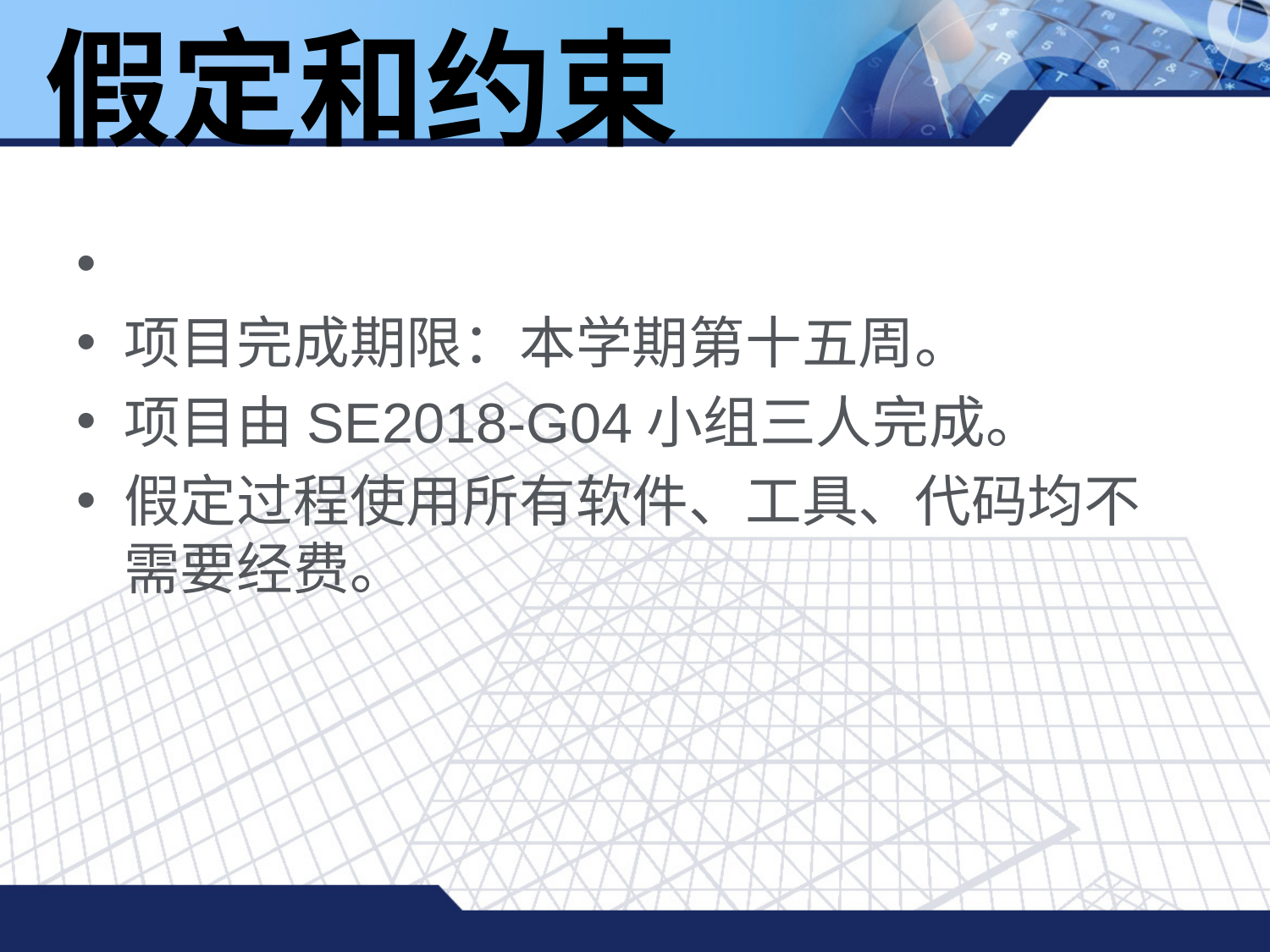

假定和约束

项目完成期限：本学期第十五周。
项目由SE2018-G04小组三人完成。
假定过程使用所有软件、工具、代码均不需要经费。